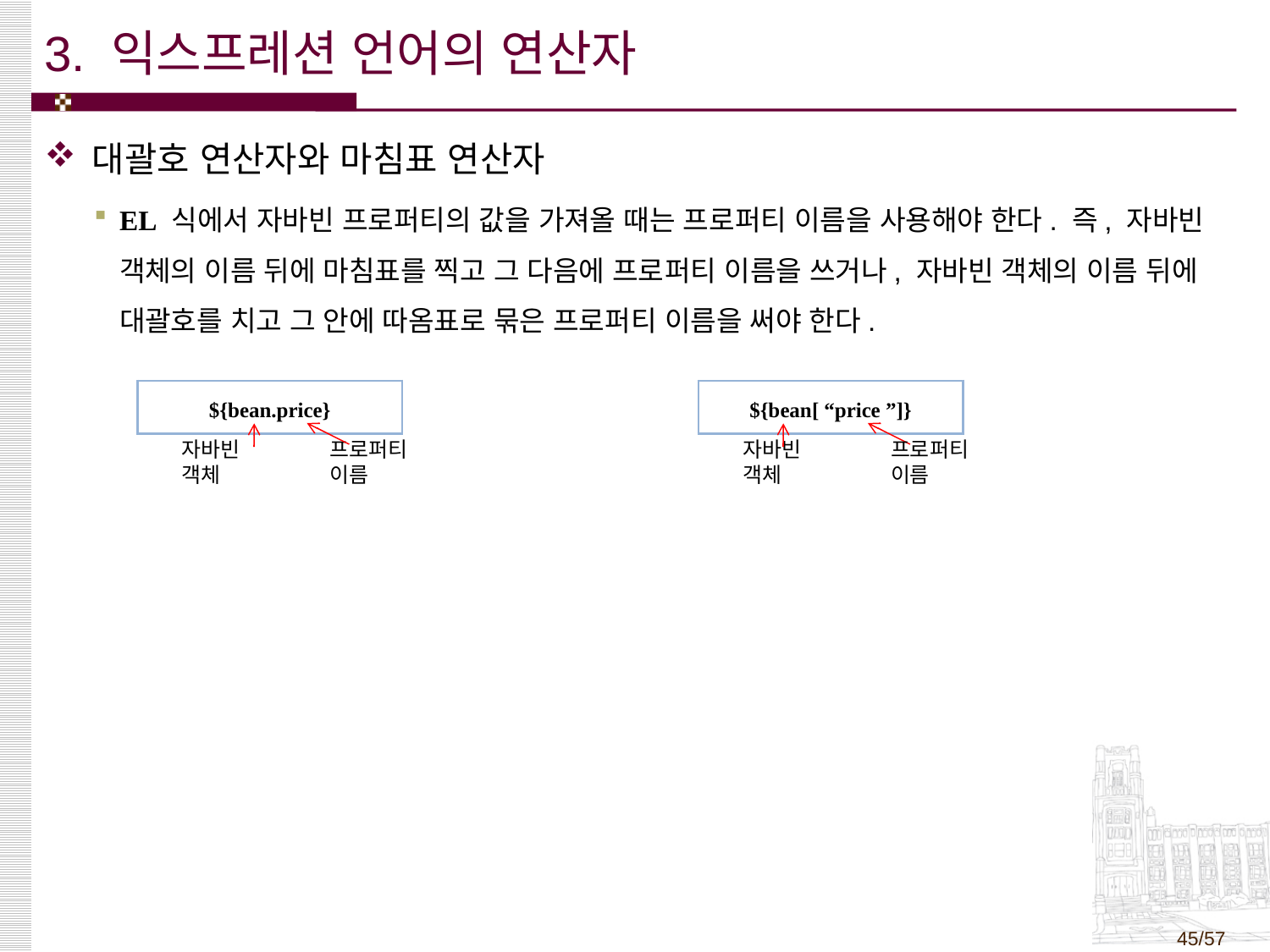

# 3. 익스프레션 언어의 연산자
대괄호 연산자와 마침표 연산자
EL 식에서 자바빈 프로퍼티의 값을 가져올 때는 프로퍼티 이름을 사용해야 한다. 즉, 자바빈 객체의 이름 뒤에 마침표를 찍고 그 다음에 프로퍼티 이름을 쓰거나, 자바빈 객체의 이름 뒤에 대괄호를 치고 그 안에 따옴표로 묶은 프로퍼티 이름을 써야 한다.

| ${bean.price} |
| --- |
| ${bean[ “price ”]} |
| --- |
자바빈 객체
프로퍼티 이름
자바빈 객체
프로퍼티 이름